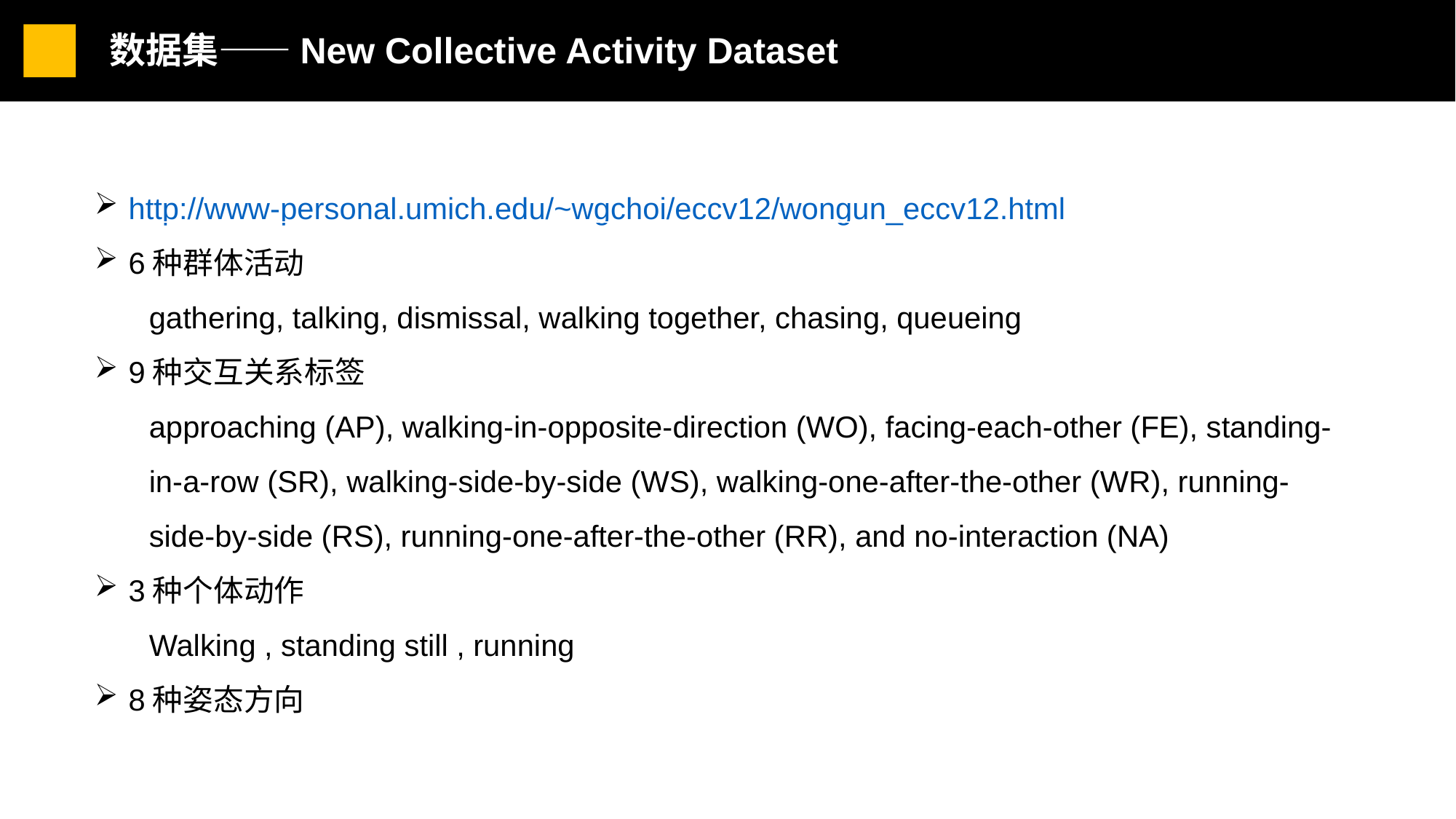

数据集——New Collective Activity Dataset

http://www-personal.umich.edu/~wgchoi/eccv12/wongun_eccv12.html
6种群体活动
gathering, talking, dismissal, walking together, chasing, queueing
9种交互关系标签
approaching (AP), walking-in-opposite-direction (WO), facing-each-other (FE), standing-in-a-row (SR), walking-side-by-side (WS), walking-one-after-the-other (WR), running-side-by-side (RS), running-one-after-the-other (RR), and no-interaction (NA)
3种个体动作
Walking , standing still , running
8种姿态方向